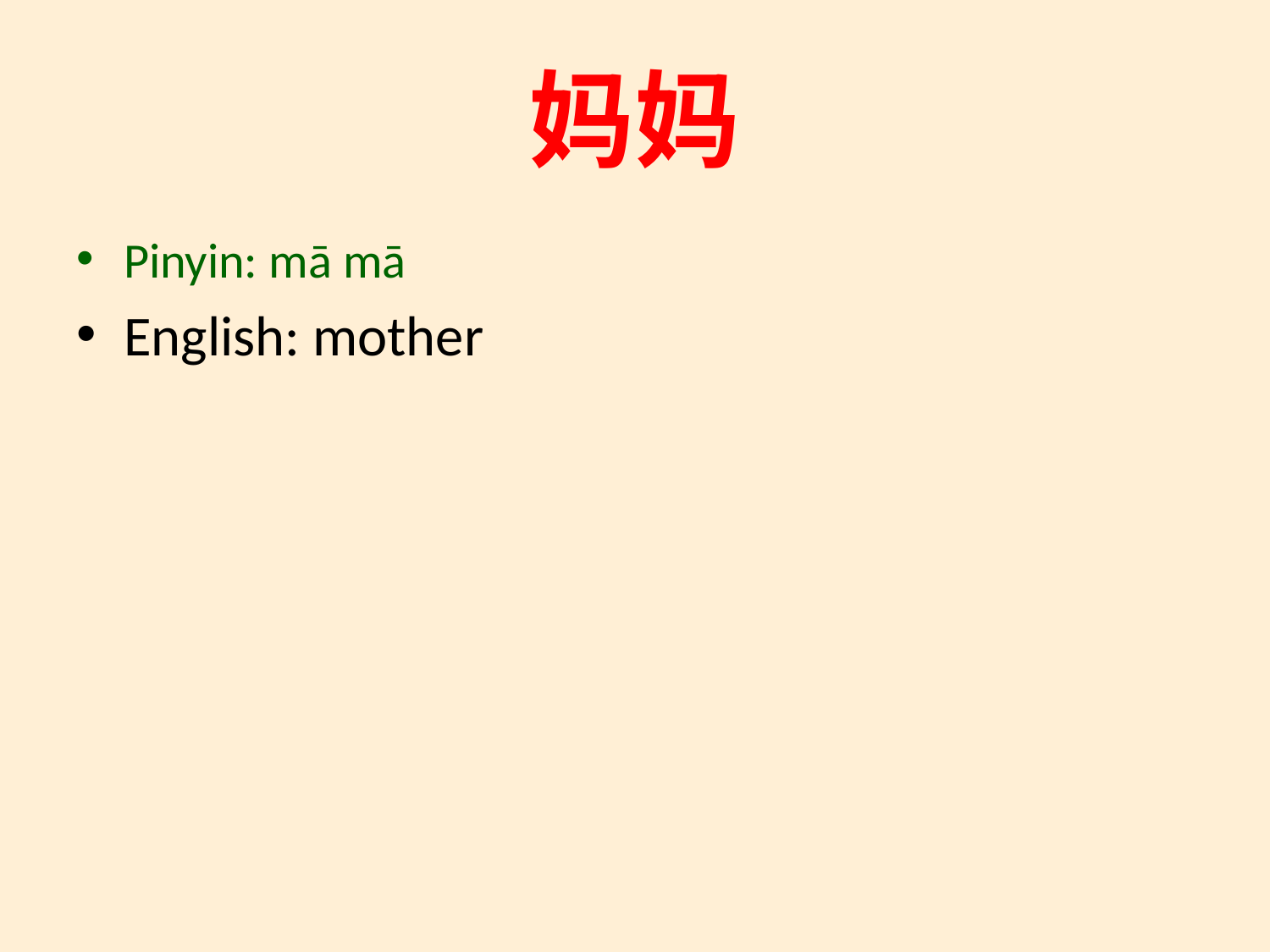

# 妈妈
Pinyin: mā mā
English: mother